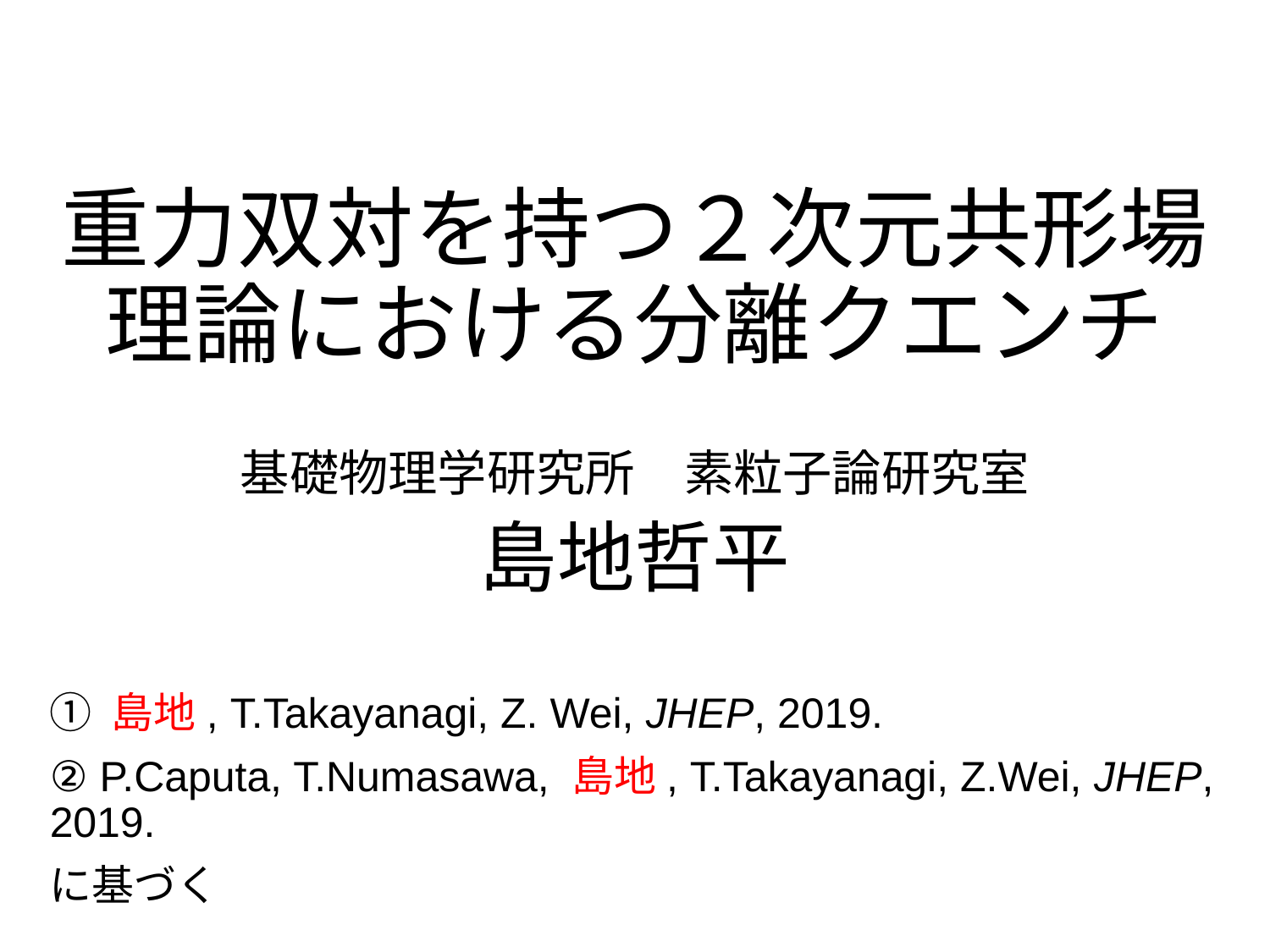

# 重力双対を持つ２次元共形場 理論における分離クエンチ
基礎物理学研究所　素粒子論研究室
島地哲平
① 島地, T.Takayanagi, Z. Wei, JHEP, 2019.
② P.Caputa, T.Numasawa, 島地, T.Takayanagi, Z.Wei, JHEP, 2019.
に基づく